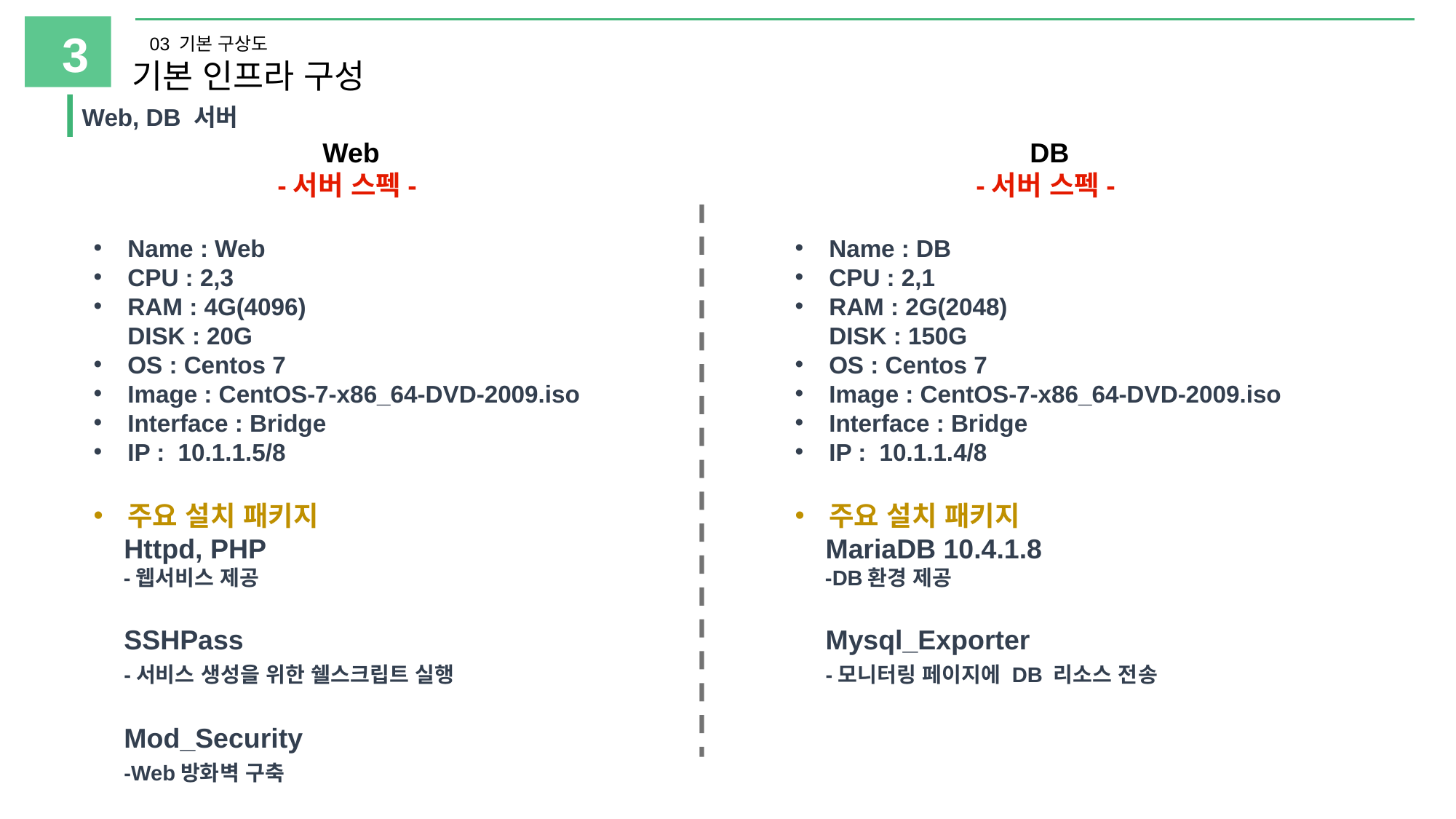

3
03 기본 구상도
기본 인프라 구성

Web, DB 서버
Web
-서버 스펙-

Name : Web
CPU : 2,3
RAM : 4G(4096)
DISK : 20G
OS : Centos 7
Image : CentOS-7-x86_64-DVD-2009.iso
Interface : Bridge
IP :  10.1.1.5/8

주요 설치 패키지
    Httpd, PHP
     -웹서비스 제공

    SSHPass
    -서비스 생성을 위한 쉘스크립트 실행

    Mod_Security
    -Web방화벽 구축

DB
-서버 스펙-

Name : DB
CPU : 2,1
RAM : 2G(2048)
DISK : 150G
OS : Centos 7
Image : CentOS-7-x86_64-DVD-2009.iso
Interface : Bridge
IP :  10.1.1.4/8

주요 설치 패키지
    MariaDB 10.4.1.8
     -DB환경 제공

    Mysql_Exporter
    -모니터링 페이지에 DB 리소스 전송